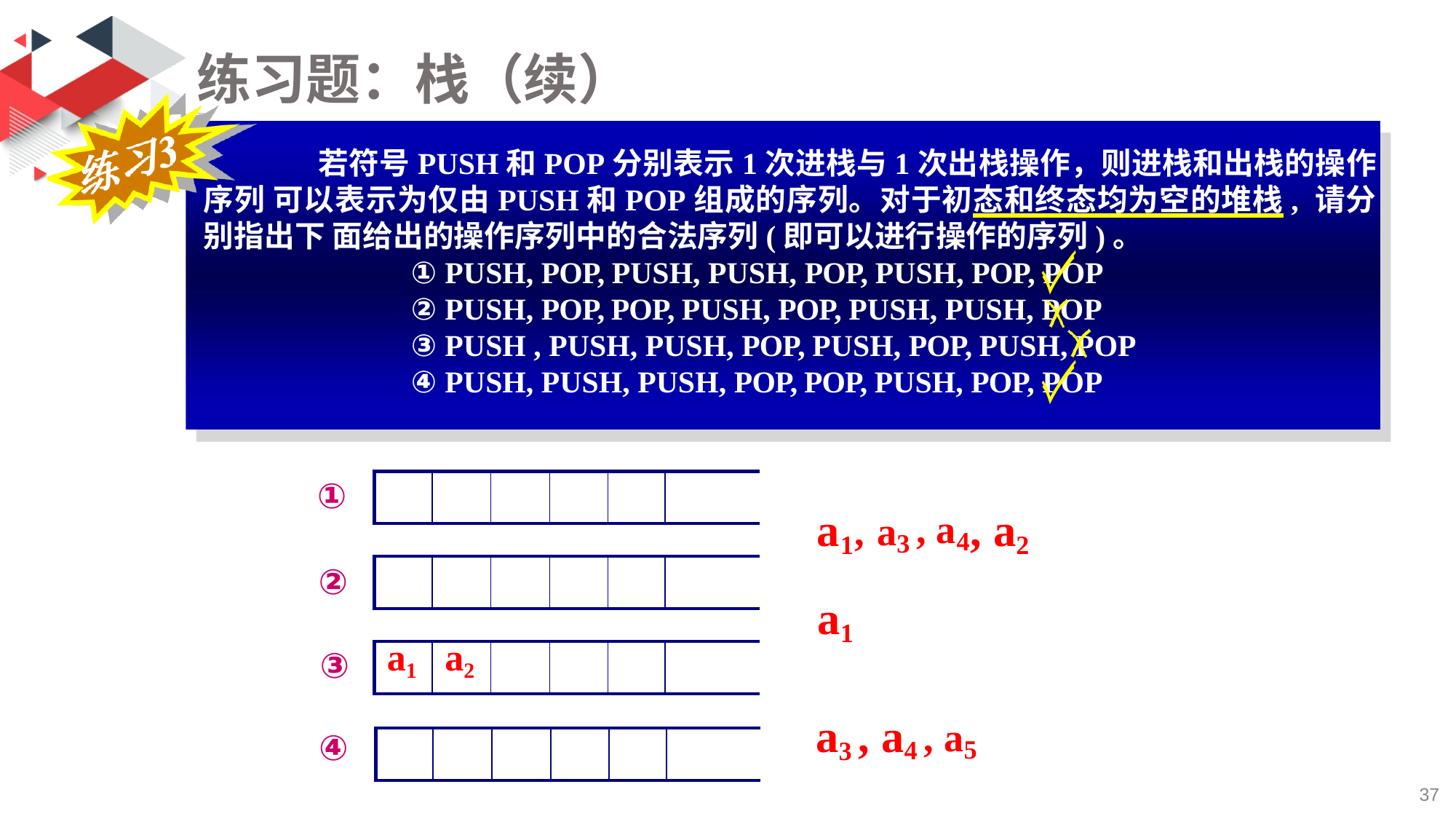

# 练习题：栈（续）

若符号PUSH和POP分别表示1次进栈与1次出栈操作，则进栈和出栈的操作序列 可以表示为仅由PUSH和POP组成的序列。对于初态和终态均为空的堆栈, 请分别指出下 面给出的操作序列中的合法序列(即可以进行操作的序列)。
① PUSH, POP, PUSH, PUSH, POP, PUSH, POP, POP
② PUSH, POP, POP, PUSH, POP, PUSH, PUSH, POP
③ PUSH , PUSH, PUSH, POP, PUSH, POP, PUSH, POP
④ PUSH, PUSH, PUSH, POP, POP, PUSH, POP, POP

a1, a3 , a4, a2  a1
a3 , a4 , a5
a3 , a2, a4 , a1
|  |  |  |  |  |  |
| --- | --- | --- | --- | --- | --- |
a2
a1
①
a3
a4

|  |  |  |  |  |  |
| --- | --- | --- | --- | --- | --- |
②
a1

a3
| a1 | a2 |  |  |  |  |
| --- | --- | --- | --- | --- | --- |
③
a4
a5

④
|  |  |  |  |  |  |
| --- | --- | --- | --- | --- | --- |
a1
a2
a4
a3

37